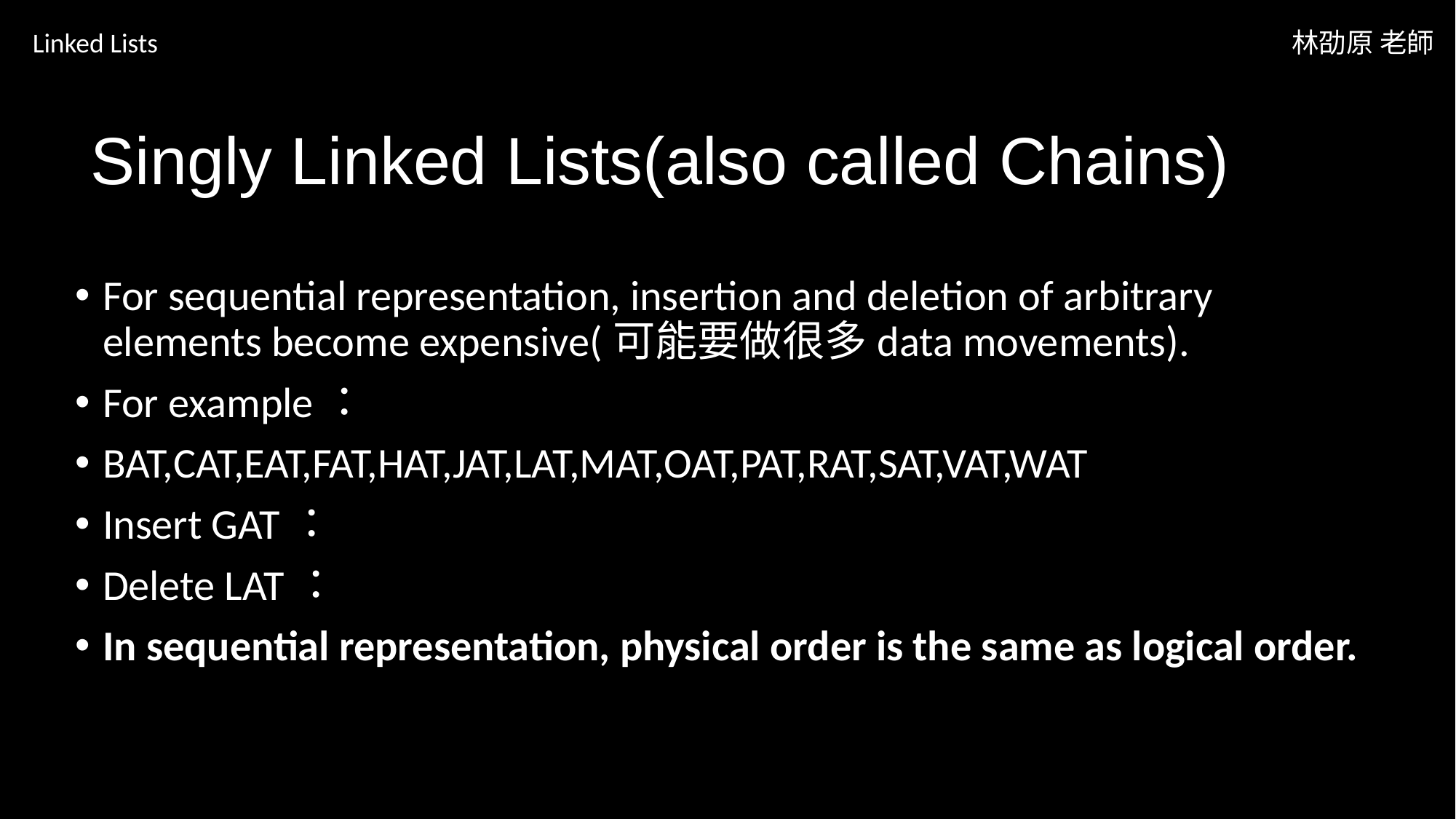

Linked Lists
林劭原 老師
# Singly Linked Lists(also called Chains)
For sequential representation, insertion and deletion of arbitrary elements become expensive(可能要做很多data movements).
For example：
BAT,CAT,EAT,FAT,HAT,JAT,LAT,MAT,OAT,PAT,RAT,SAT,VAT,WAT
Insert GAT：
Delete LAT：
In sequential representation, physical order is the same as logical order.